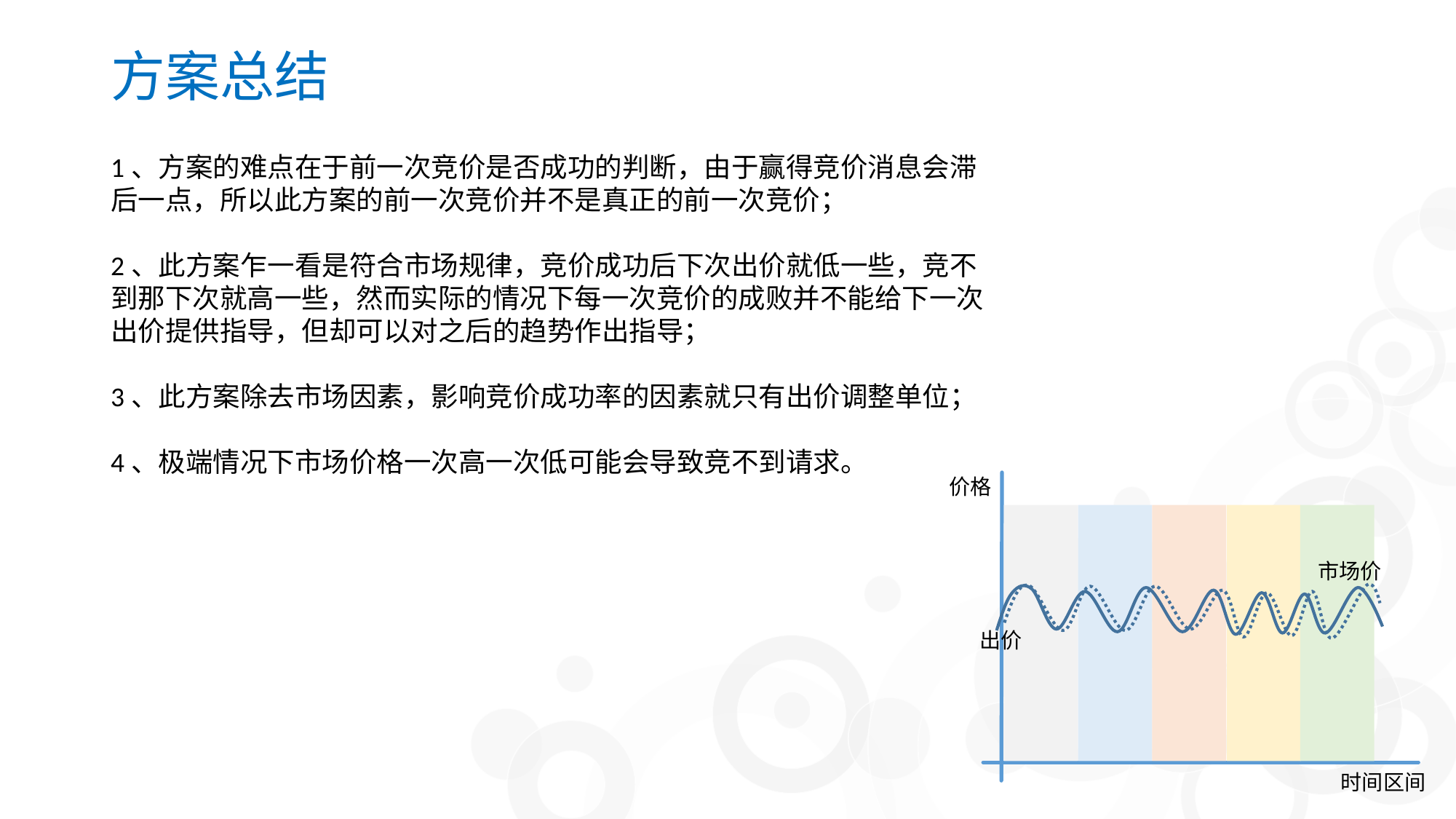

# 方案总结
1、方案的难点在于前一次竞价是否成功的判断，由于赢得竞价消息会滞后一点，所以此方案的前一次竞价并不是真正的前一次竞价；

2、此方案乍一看是符合市场规律，竞价成功后下次出价就低一些，竞不到那下次就高一些，然而实际的情况下每一次竞价的成败并不能给下一次出价提供指导，但却可以对之后的趋势作出指导；

3、此方案除去市场因素，影响竞价成功率的因素就只有出价调整单位；

4、极端情况下市场价格一次高一次低可能会导致竞不到请求。
价格

时间区间
市场价

出价